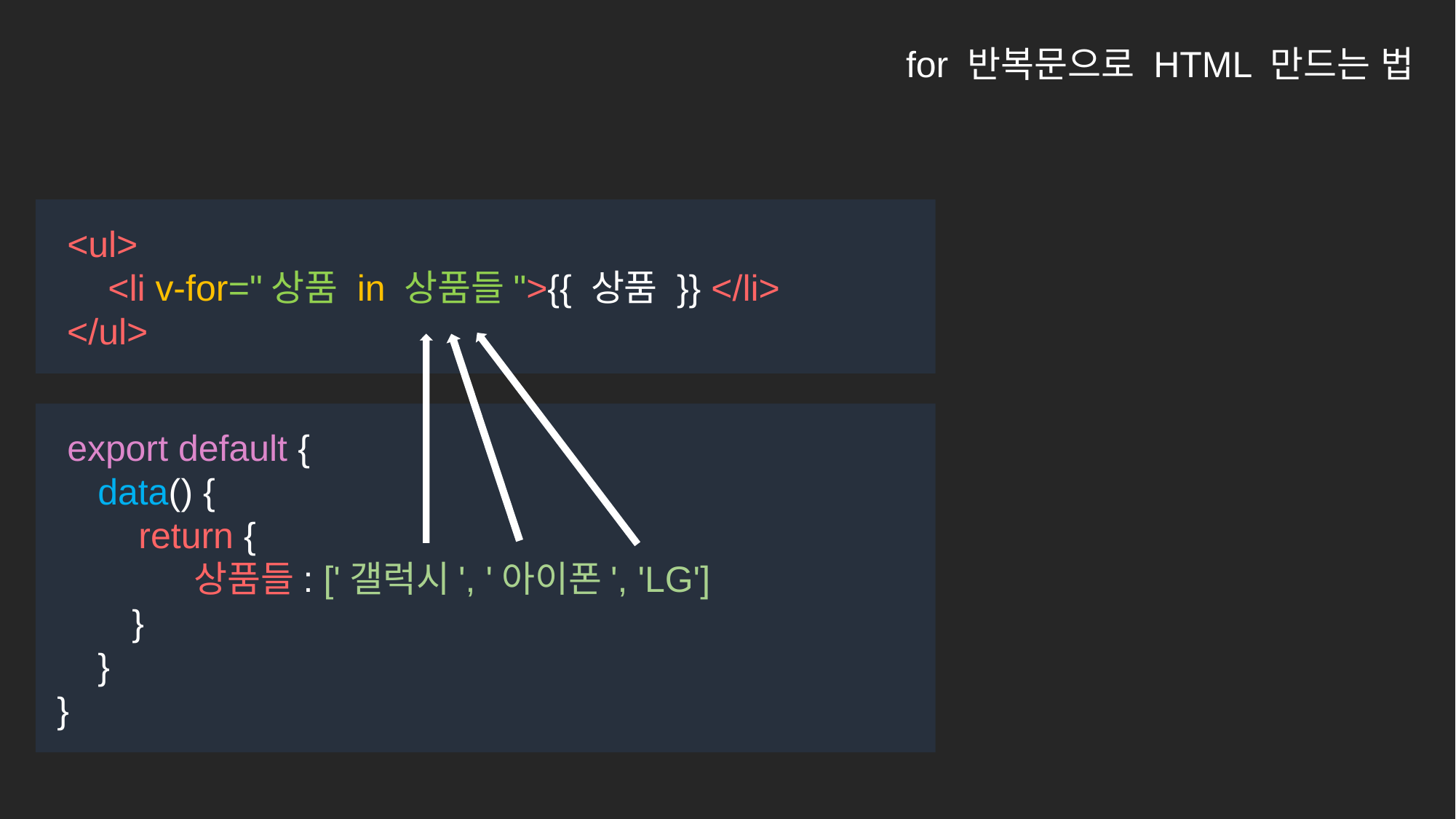

for 반복문으로 HTML 만드는 법
 <ul>
     <li v-for="상품 in 상품들">{{ 상품 }} </li>
 </ul>
 export default {
    data() {
        return {
         상품들: ['갤럭시', '아이폰', 'LG']
  }
    }
}